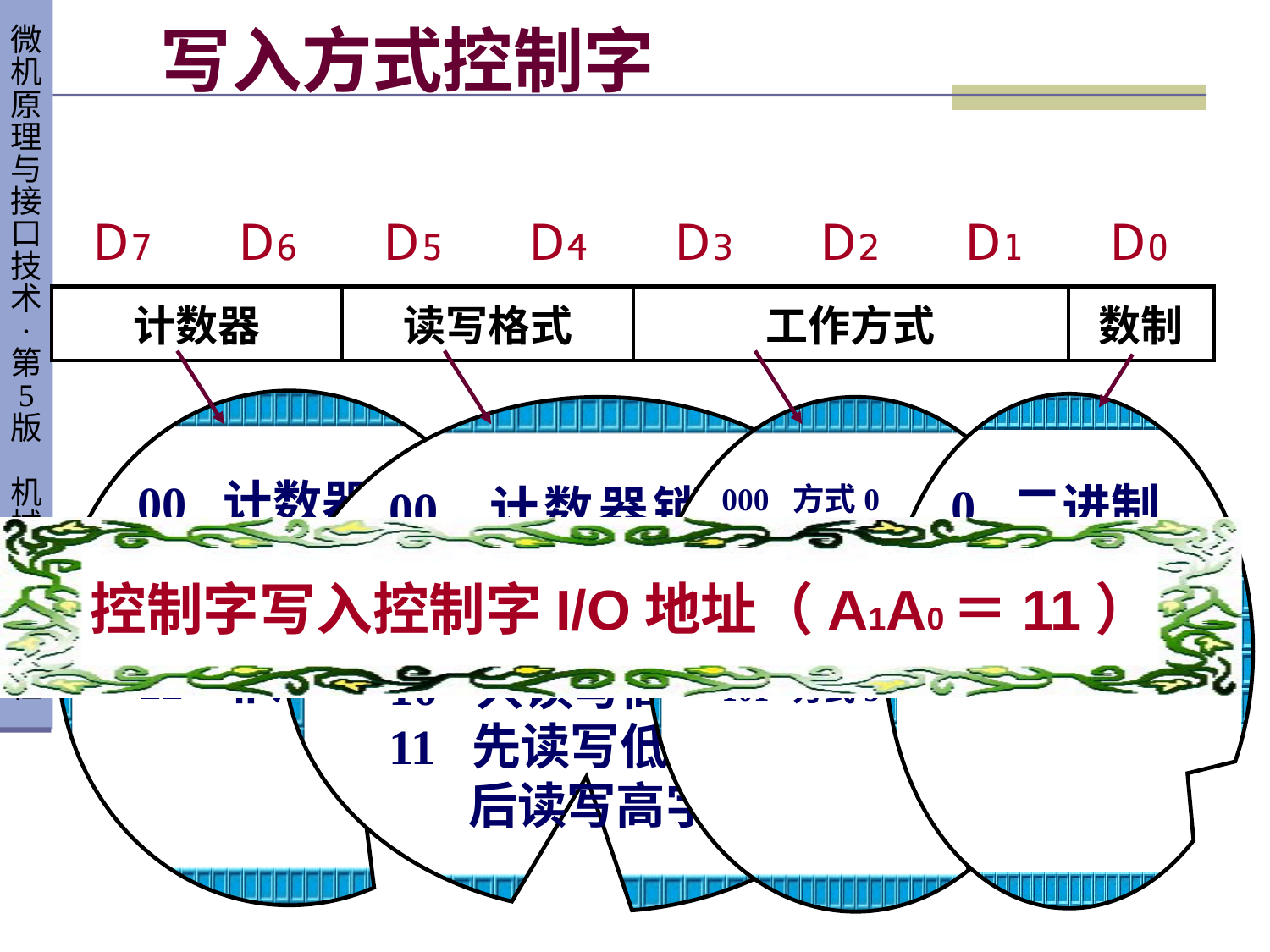

# 写入方式控制字
| D7 | D6 | D5 | D4 | D3 | D2 | D1 | D0 |
| --- | --- | --- | --- | --- | --- | --- | --- |
| 计数器 | 读写格式 | 工作方式 | 数制 |
| --- | --- | --- | --- |

00  计数器0
01  计数器1
10  计数器2
11  非法
0  二进制
1  十进制
00  计数器锁存命令
01  只读写低字节
10  只读写高字节
11  先读写低字节
      后读写高字节
000  方式0
001  方式1
010  方式2
011  方式3
100  方式4
101  方式5
控制字写入控制字I/O地址（A1A0＝11）